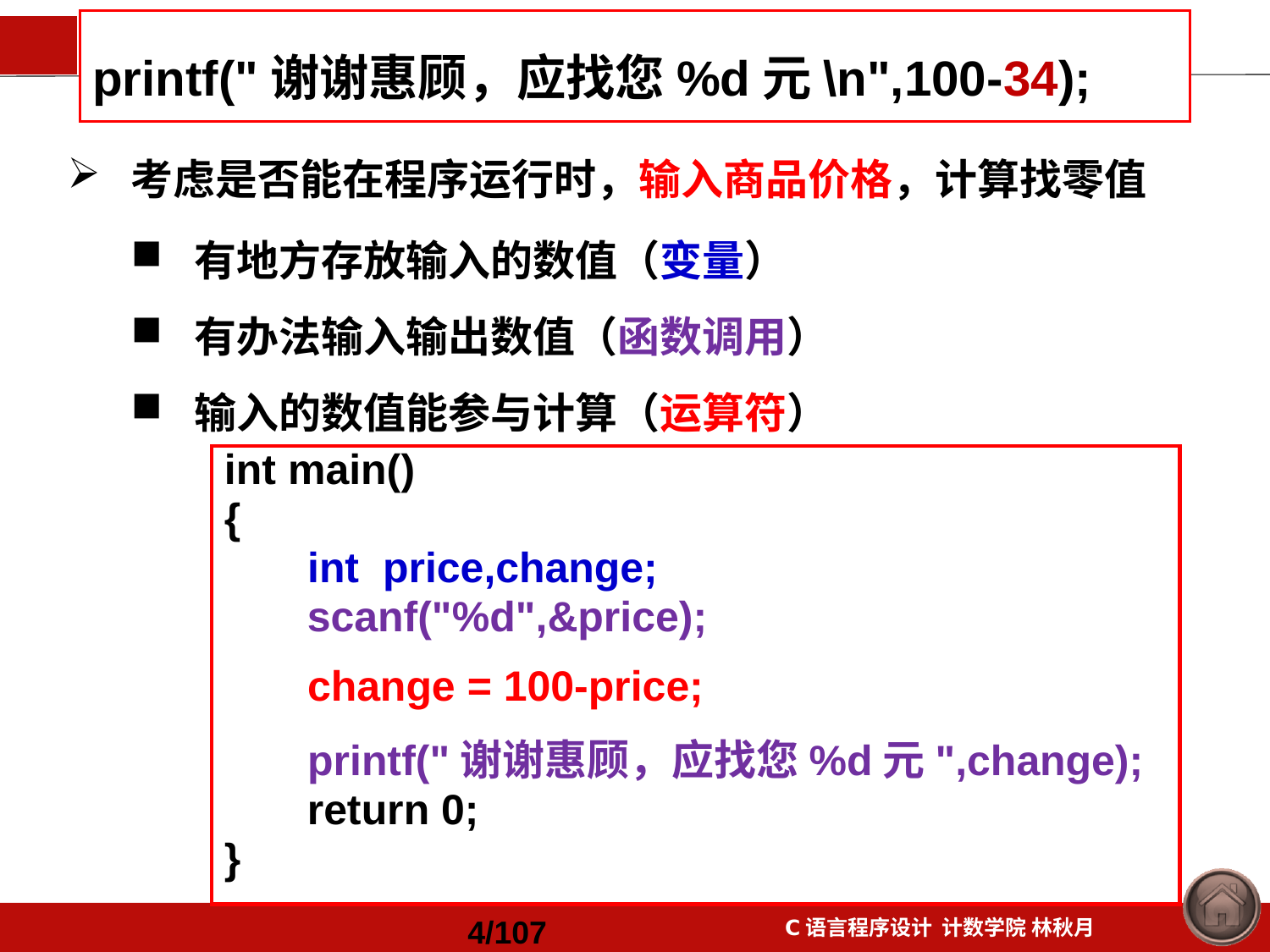

printf("谢谢惠顾，应找您%d元\n",100-34);
考虑是否能在程序运行时，输入商品价格，计算找零值
有地方存放输入的数值（变量）
有办法输入输出数值（函数调用）
输入的数值能参与计算（运算符）
int main()
{
	   int  price,change;
       scanf("%d",&price);
	   change = 100-price;
	   printf("谢谢惠顾，应找您%d元",change);
       return 0;
}